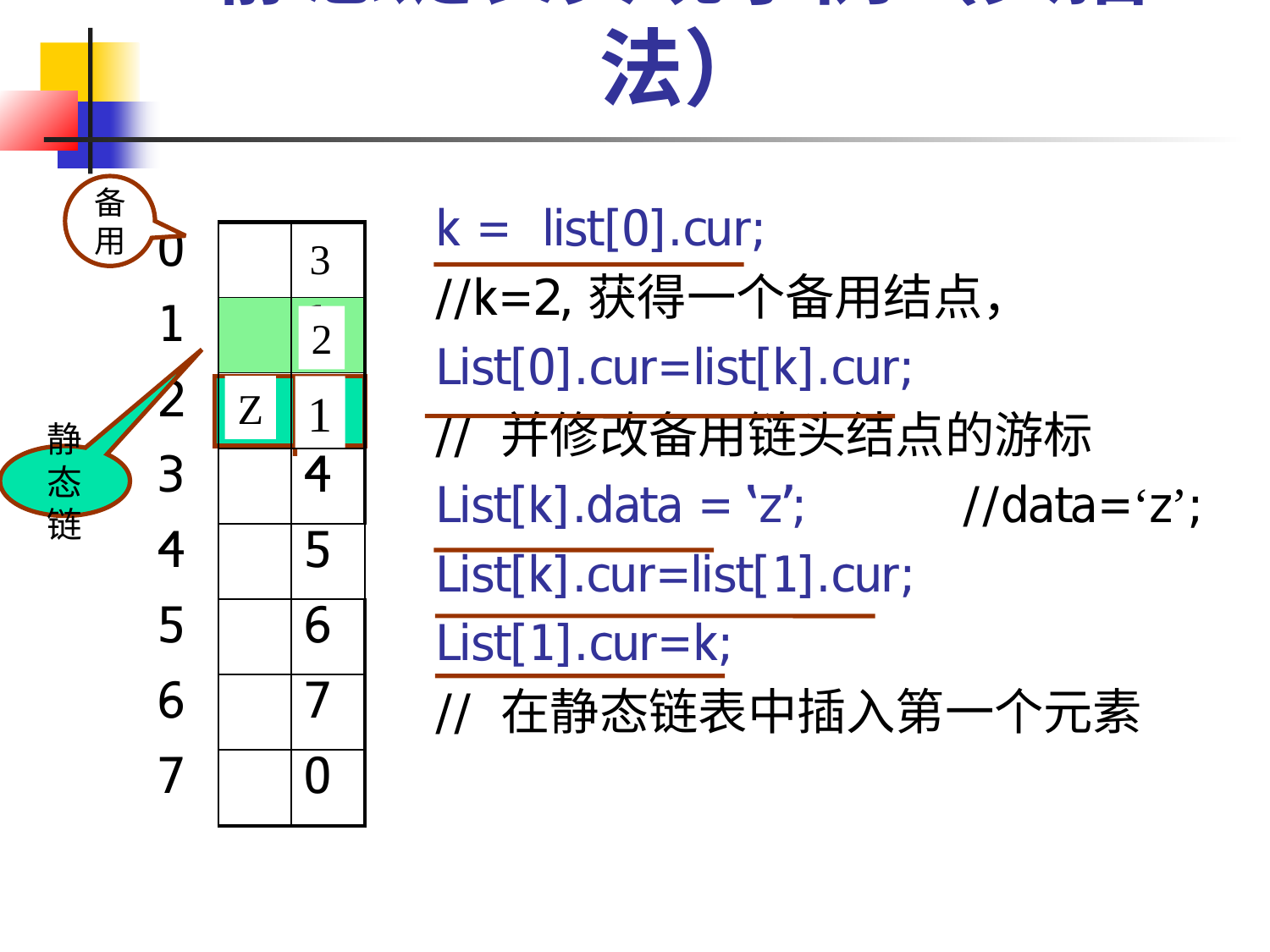

静态链表实现示例（头插法）
备用
k =  list[0].cur;
//k=2,获得一个备用结点，
List[0].cur=list[k].cur;
// 并修改备用链头结点的游标
List[k].data = ‘z’;          //data=‘z’;
List[k].cur=list[1].cur;
List[1].cur=k;
// 在静态链表中插入第一个元素

| 0 |  | 2 |
| --- | --- | --- |
| 1 |  | 1 |
| 2 |  | 3 |
| 3 |  | 4 |
| 4 |  | 5 |
| 5 |  | 6 |
| 6 |  | 7 |
| 7 |  | 0 |
3

2

Z
1

静态链